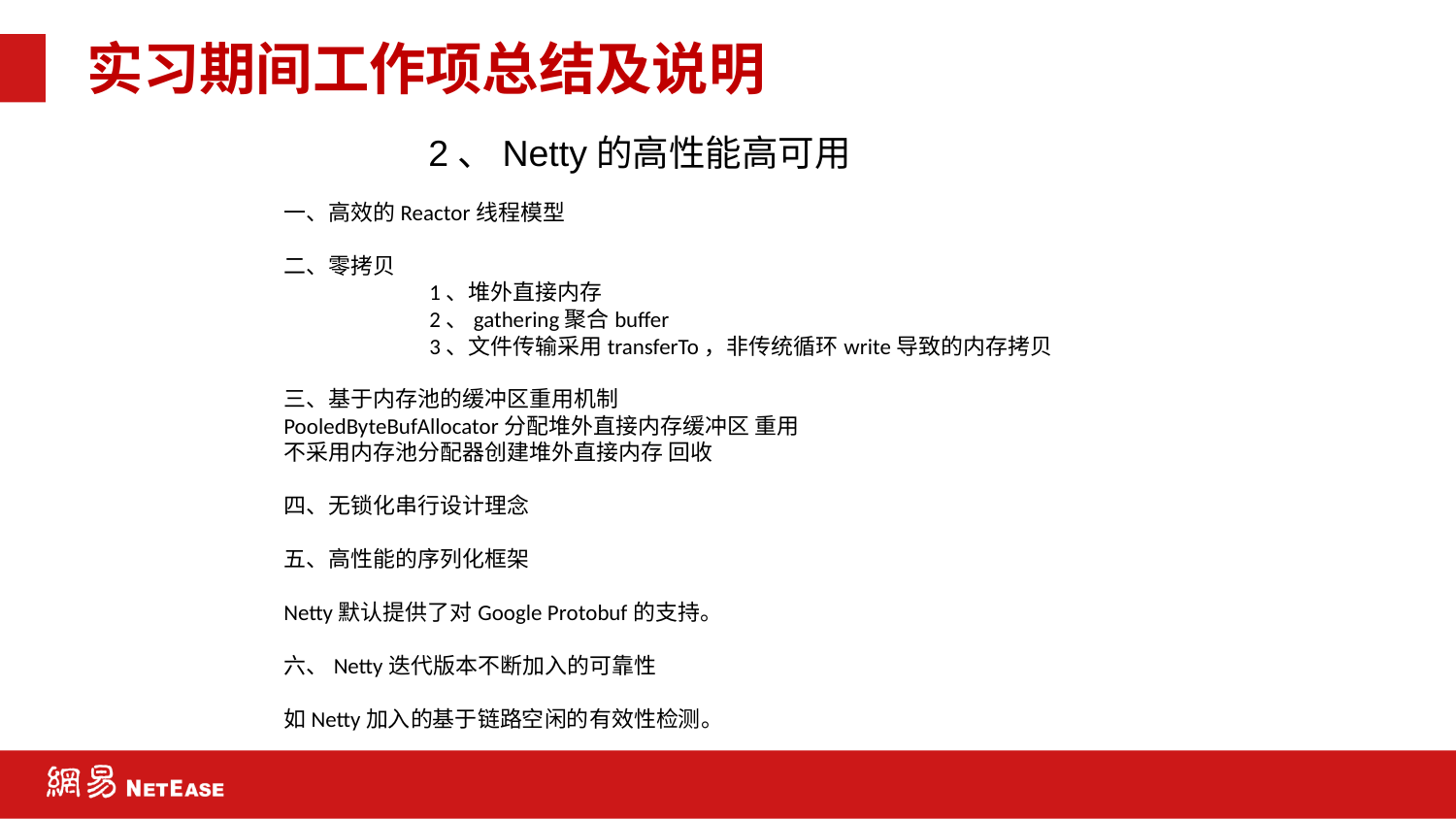

# 实习期间工作项总结及说明
2、Netty的高性能高可用
一、高效的Reactor线程模型

二、零拷贝
	1、堆外直接内存
	2、gathering聚合buffer
	3、文件传输采用transferTo，非传统循环write导致的内存拷贝

三、基于内存池的缓冲区重用机制
PooledByteBufAllocator分配堆外直接内存缓冲区 重用
不采用内存池分配器创建堆外直接内存 回收

四、无锁化串行设计理念

五、高性能的序列化框架

Netty默认提供了对Google Protobuf的支持。

六、Netty迭代版本不断加入的可靠性

如Netty加入的基于链路空闲的有效性检测。